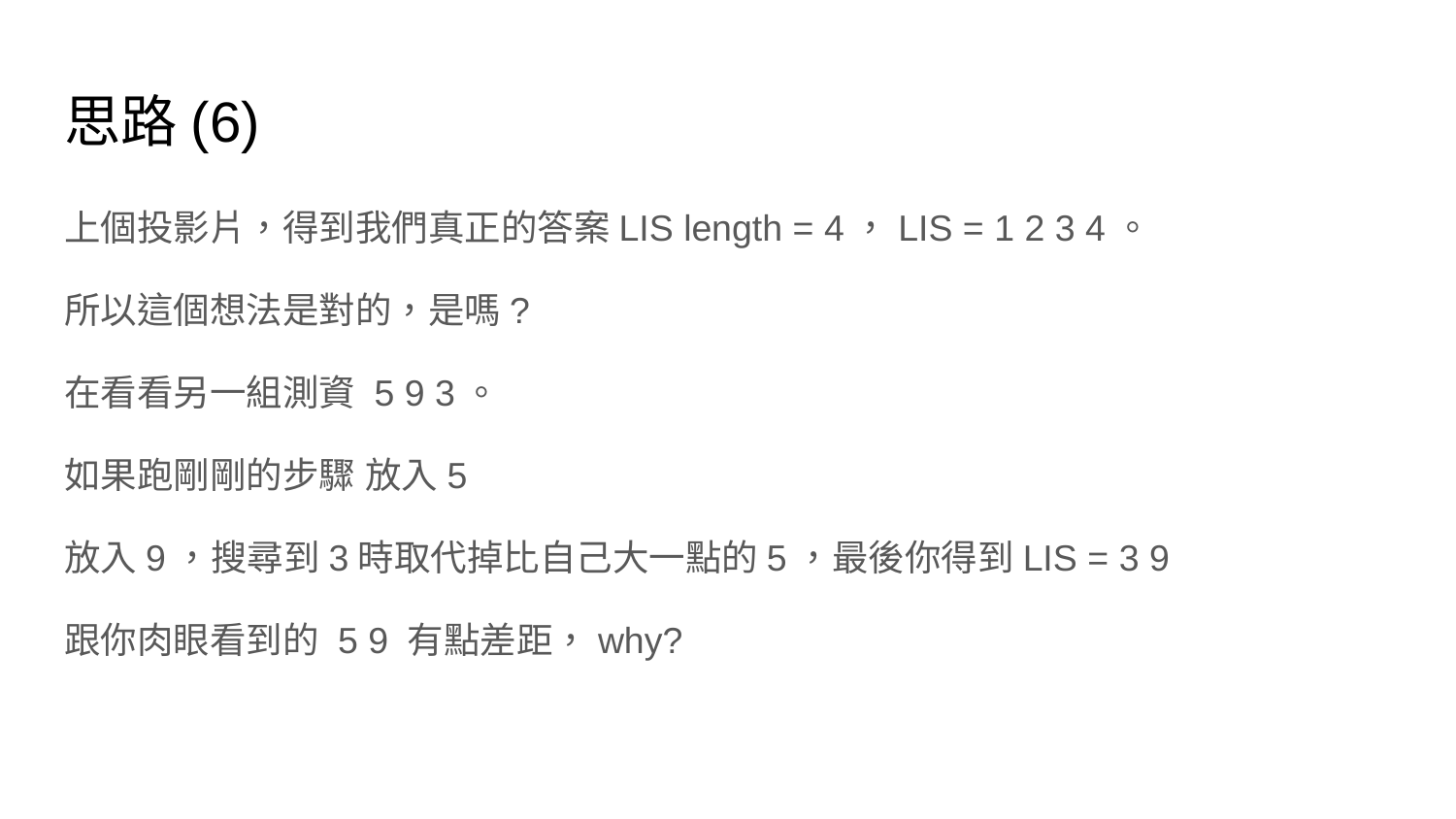

# 思路(6)
上個投影片，得到我們真正的答案LIS length = 4，LIS = 1 2 3 4。
所以這個想法是對的，是嗎?
在看看另一組測資 5 9 3。
如果跑剛剛的步驟 放入5
放入9，搜尋到3時取代掉比自己大一點的5，最後你得到LIS = 3 9
跟你肉眼看到的 5 9 有點差距，why?